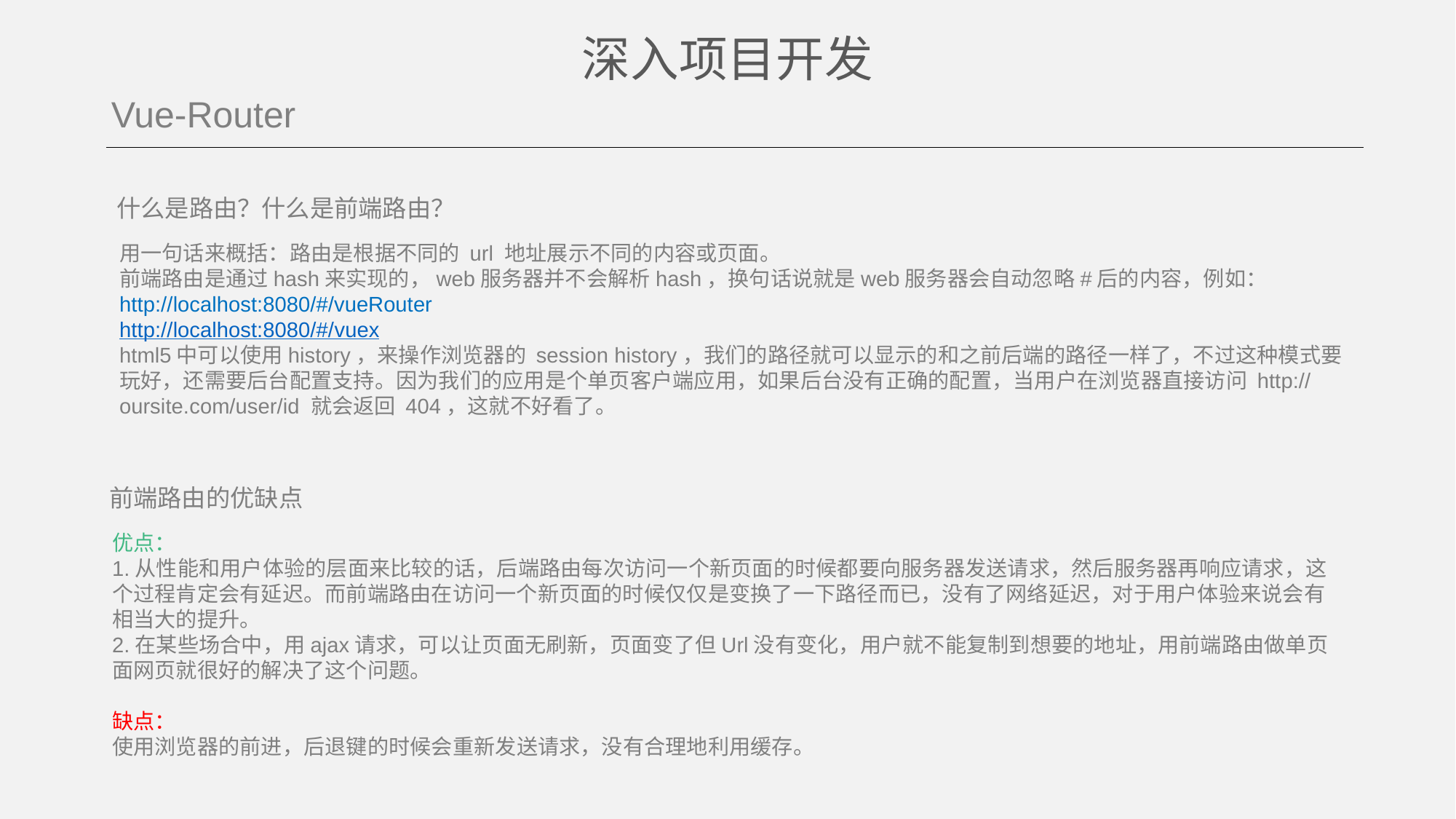

深入项目开发
Vue-Router

什么是路由？什么是前端路由？
用一句话来概括：路由是根据不同的 url 地址展示不同的内容或页面。
前端路由是通过hash来实现的，web服务器并不会解析hash，换句话说就是web服务器会自动忽略#后的内容，例如：
http://localhost:8080/#/vueRouter
http://localhost:8080/#/vuex
html5中可以使用history，来操作浏览器的 session history，我们的路径就可以显示的和之前后端的路径一样了，不过这种模式要玩好，还需要后台配置支持。因为我们的应用是个单页客户端应用，如果后台没有正确的配置，当用户在浏览器直接访问 http://oursite.com/user/id 就会返回 404，这就不好看了。
前端路由的优缺点
优点：
1.从性能和用户体验的层面来比较的话，后端路由每次访问一个新页面的时候都要向服务器发送请求，然后服务器再响应请求，这个过程肯定会有延迟。而前端路由在访问一个新页面的时候仅仅是变换了一下路径而已，没有了网络延迟，对于用户体验来说会有相当大的提升。
2.在某些场合中，用ajax请求，可以让页面无刷新，页面变了但Url没有变化，用户就不能复制到想要的地址，用前端路由做单页面网页就很好的解决了这个问题。

缺点：
使用浏览器的前进，后退键的时候会重新发送请求，没有合理地利用缓存。